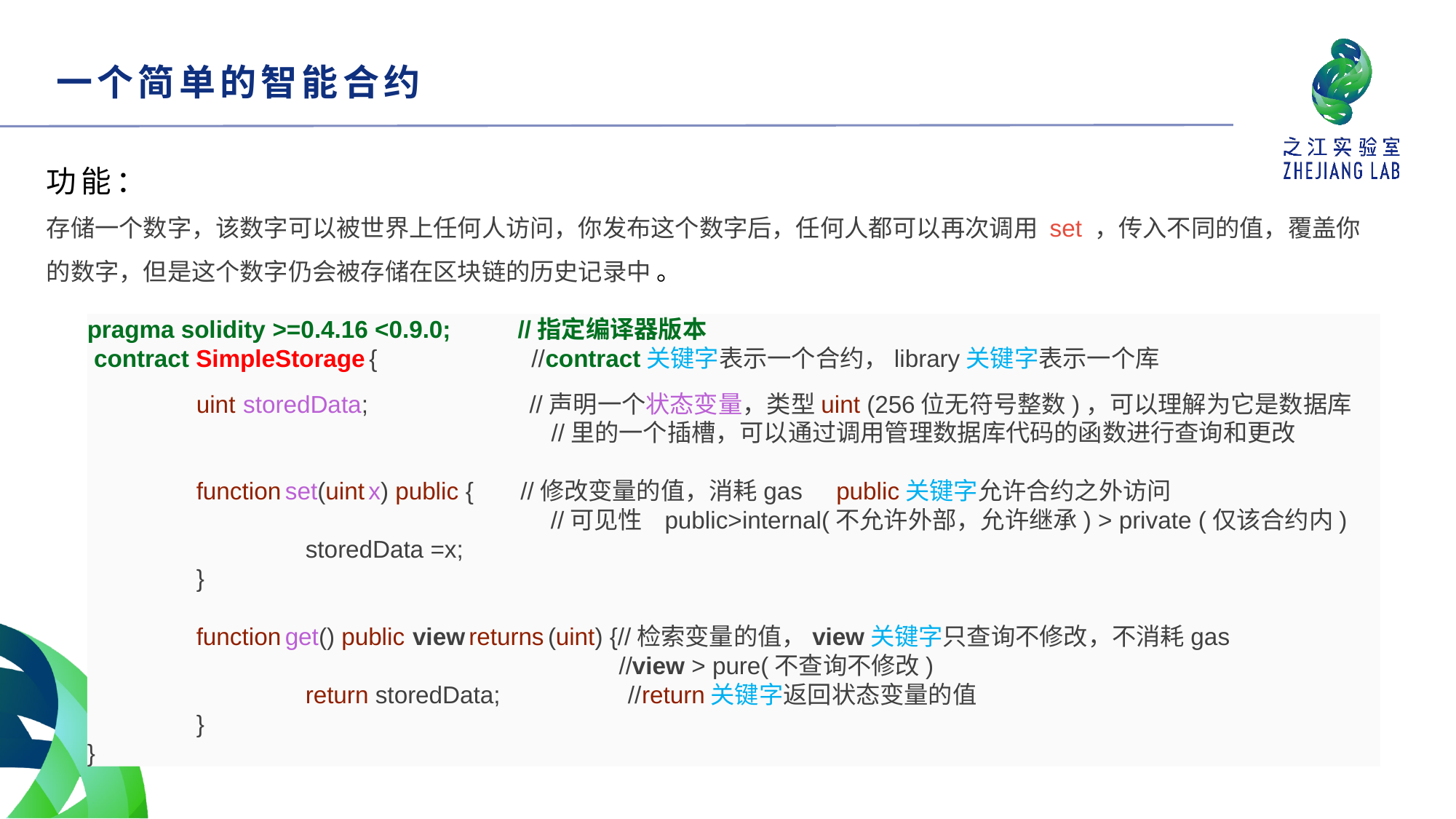

一个简单的智能合约

功能：
存储一个数字，该数字可以被世界上任何人访问，你发布这个数字后，任何人都可以再次调用 set ，传入不同的值，覆盖你的数字，但是这个数字仍会被存储在区块链的历史记录中 。
pragma solidity >=0.4.16 <0.9.0;          //指定编译器版本
 contract SimpleStorage {                       //contract关键字表示一个合约，library关键字表示一个库

	uint  storedData;                        //声明一个状态变量，类型uint (256位无符号整数)，可以理解为它是数据库				    //里的一个插槽，可以通过调用管理数据库代码的函数进行查询和更改

	function set(uint x) public {       //修改变量的值，消耗gas     public关键字允许合约之外访问
                    			    //可见性   public>internal(不允许外部，允许继承) > private (仅该合约内)
		storedData =x;
	}

	function get() public  view returns (uint) {//检索变量的值，view关键字只查询不修改，不消耗gas
                                                                               //view > pure(不查询不修改)
 		return storedData;                   //return关键字返回状态变量的值
	}
}